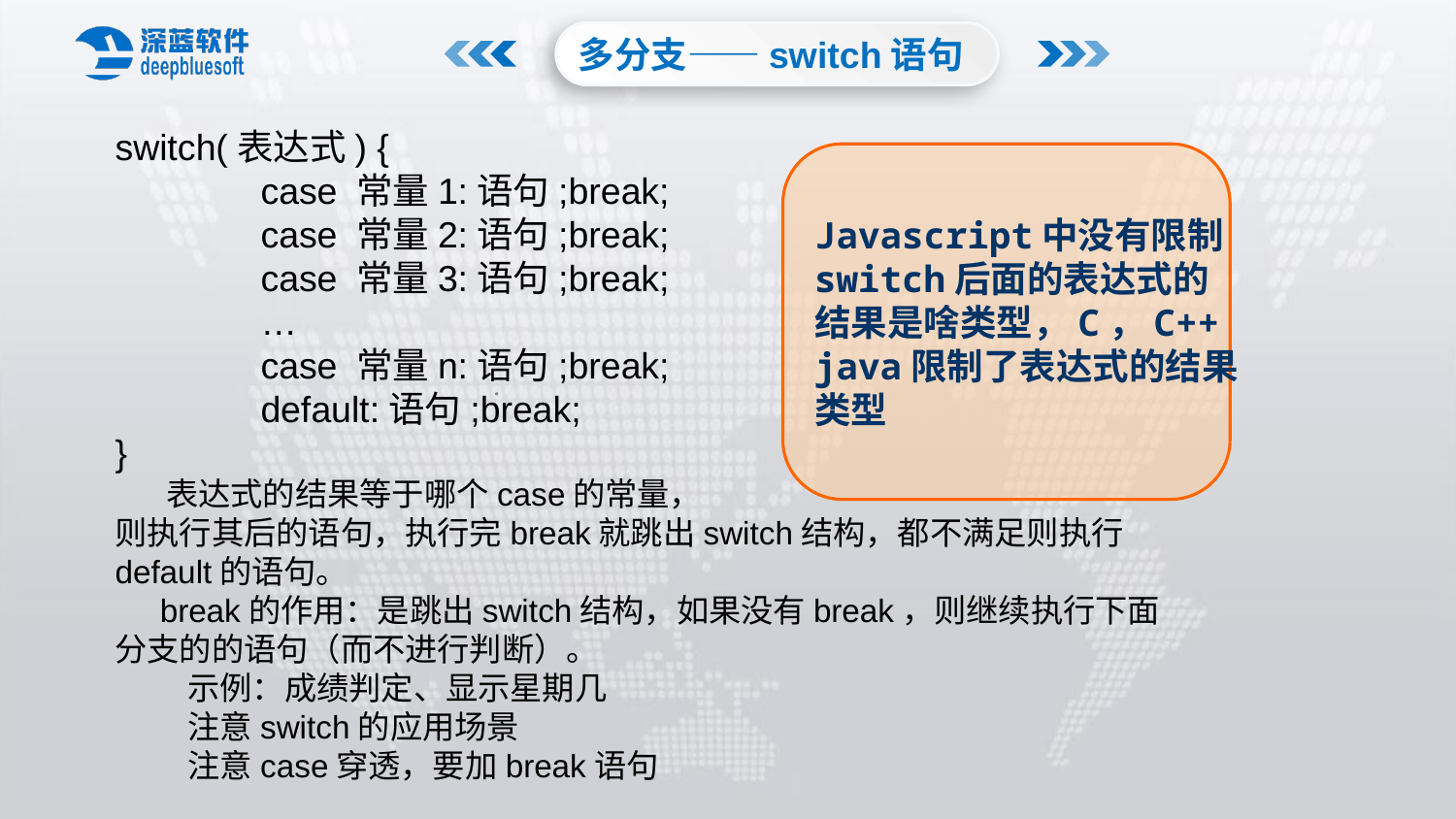

多分支——switch语句

switch(表达式) {
	case 常量1:语句;break;
	case 常量2:语句;break;
	case 常量3:语句;break;
	…
	case 常量n:语句;break;
	default:语句;break;
}
      表达式的结果等于哪个case的常量，
则执行其后的语句，执行完break就跳出switch结构，都不满足则执行default的语句。
     break的作用：是跳出switch结构，如果没有break，则继续执行下面分支的的语句（而不进行判断）。
示例：成绩判定、显示星期几
注意switch的应用场景
注意case穿透，要加break语句
Javascript中没有限制
switch后面的表达式的
结果是啥类型，C，C++
java限制了表达式的结果
类型